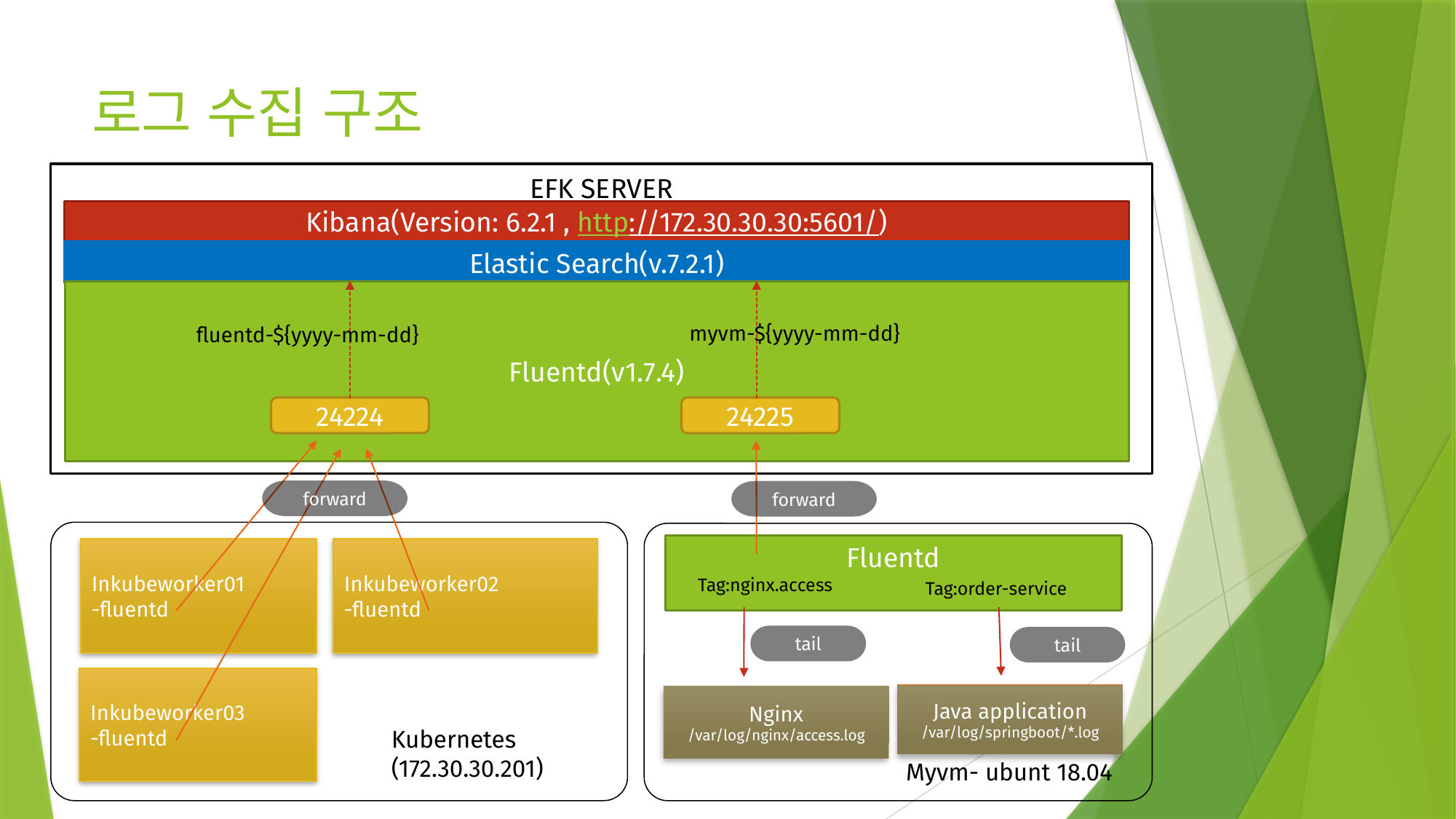

# 로그 수집 구조
EFK SERVER

Kibana(Version: 6.2.1 , http://172.30.30.30:5601/)
Elastic Search(v.7.2.1)
Fluentd(v1.7.4)
myvm-${yyyy-mm-dd}
fluentd-${yyyy-mm-dd}
24224
24225
forward
forward

Fluentd

Inkubeworker01
-fluentd
Inkubeworker02
-fluentd
Tag:nginx.access
Tag:order-service
tail
tail
Inkubeworker03
-fluentd
Java application
/var/log/springboot/*.log
Nginx
/var/log/nginx/access.log
Kubernetes
(172.30.30.201)
Myvm- ubunt 18.04